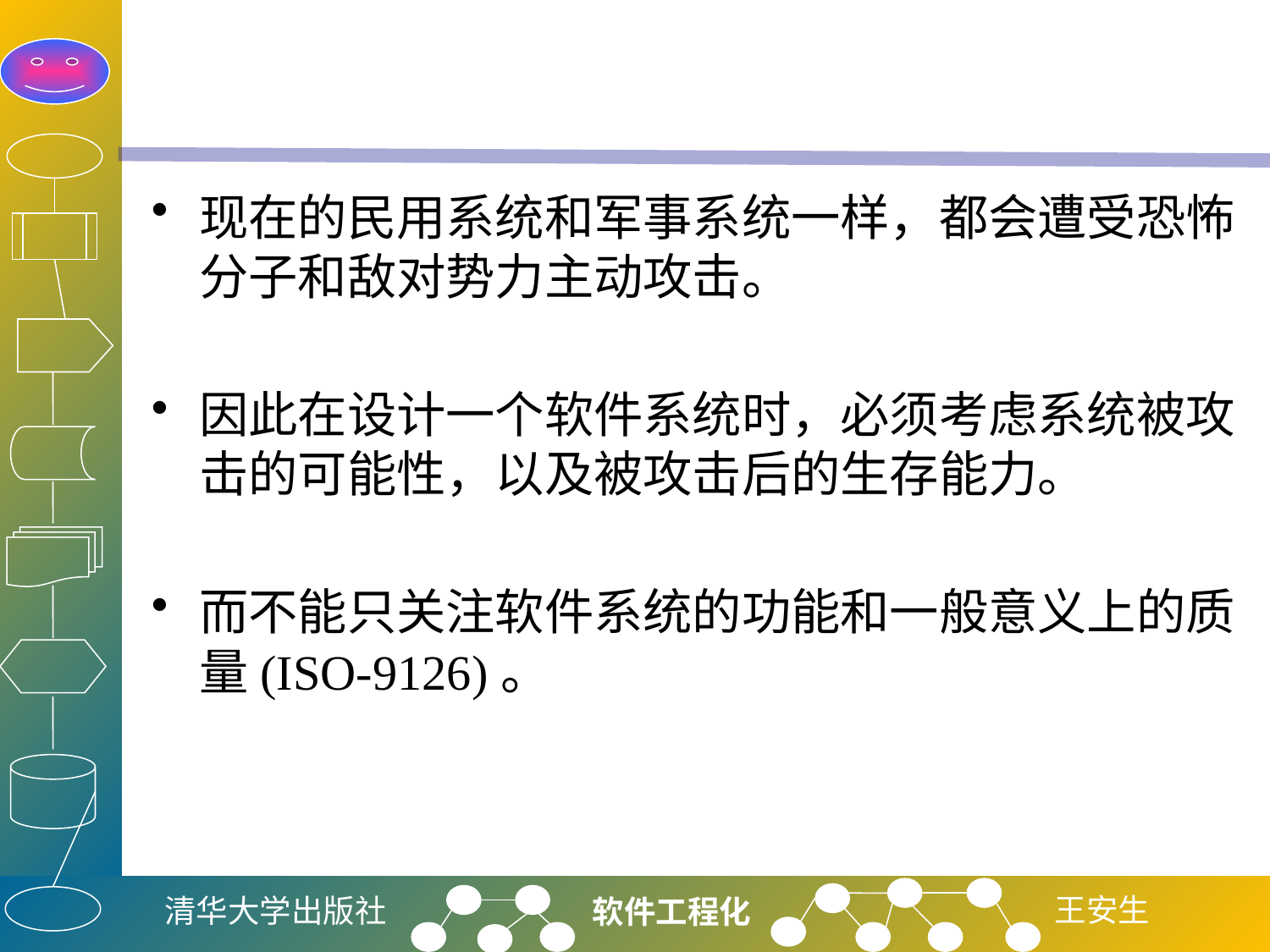

#
现在的民用系统和军事系统一样，都会遭受恐怖分子和敌对势力主动攻击。

因此在设计一个软件系统时，必须考虑系统被攻击的可能性，以及被攻击后的生存能力。

而不能只关注软件系统的功能和一般意义上的质量(ISO-9126)。